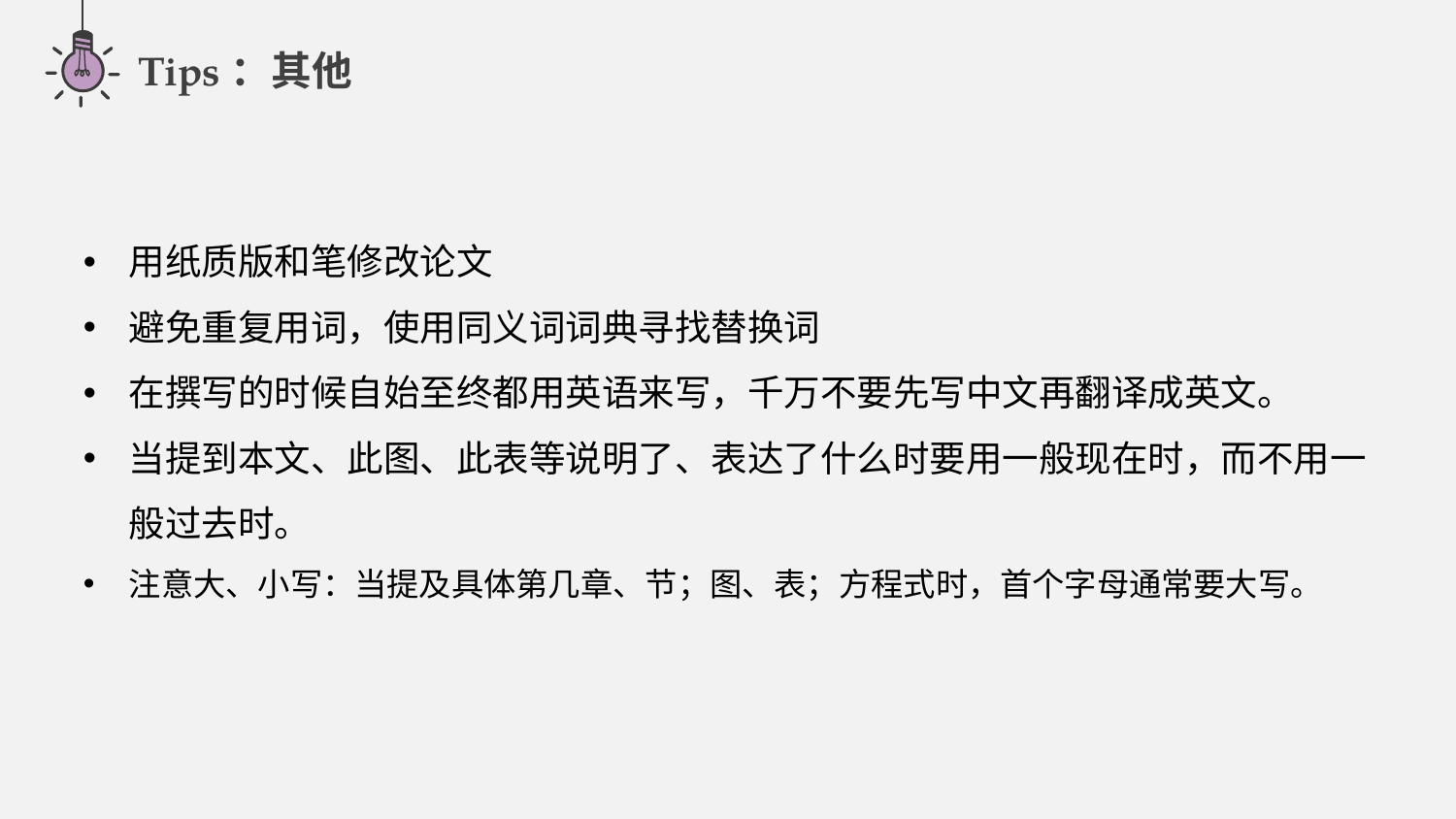

Tips：其他
用纸质版和笔修改论文
避免重复用词，使用同义词词典寻找替换词
在撰写的时候自始至终都用英语来写，千万不要先写中文再翻译成英文。
当提到本文、此图、此表等说明了、表达了什么时要用一般现在时，而不用一般过去时。
注意大、小写：当提及具体第几章、节；图、表；方程式时，首个字母通常要大写。